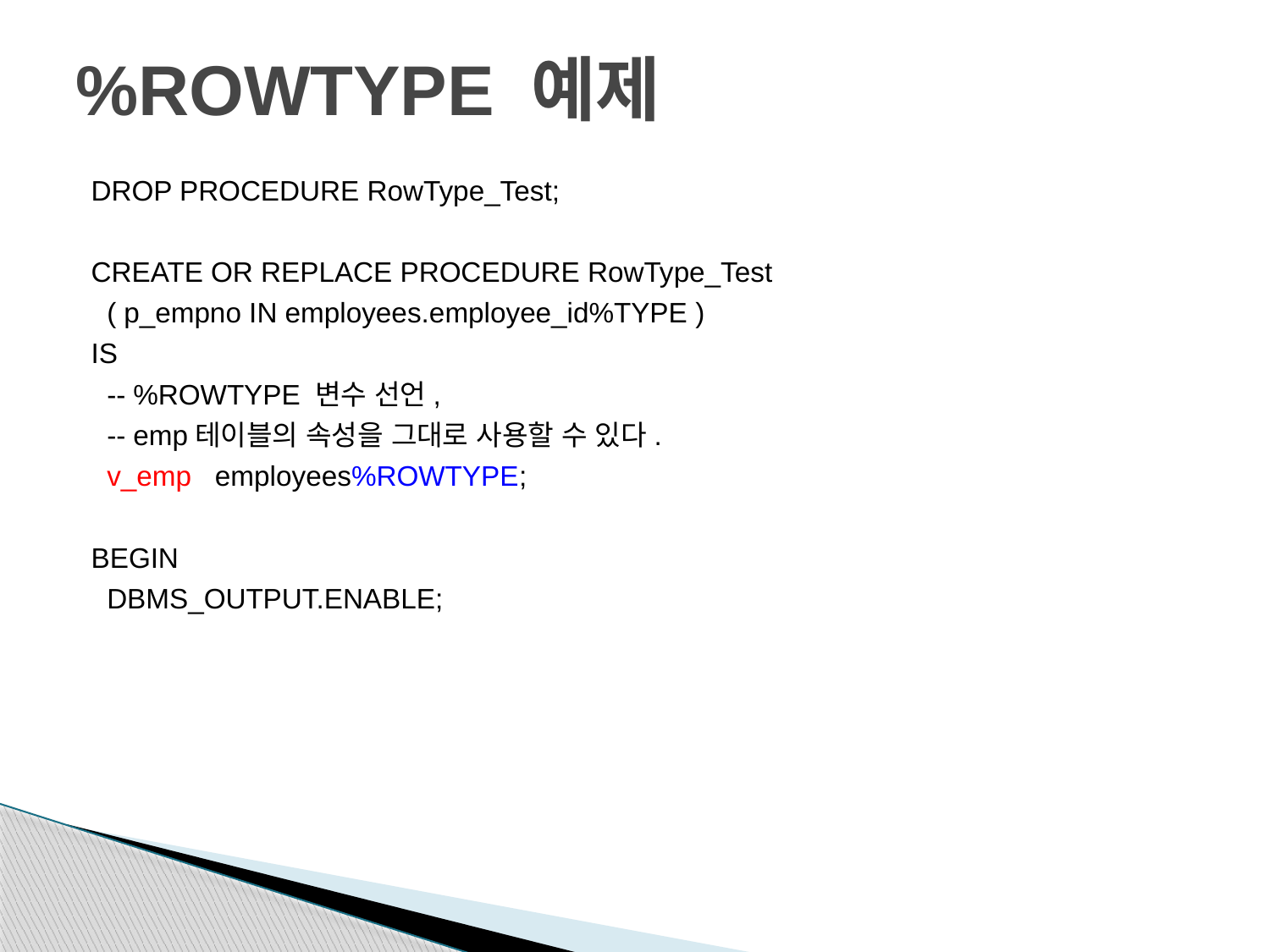

# %ROWTYPE 예제
DROP PROCEDURE RowType_Test;

CREATE OR REPLACE PROCEDURE RowType_Test
  ( p_empno IN employees.employee_id%TYPE )
IS
  -- %ROWTYPE 변수 선언,
  -- emp테이블의 속성을 그대로 사용할 수 있다.
  v_emp   employees%ROWTYPE;

BEGIN
  DBMS_OUTPUT.ENABLE;